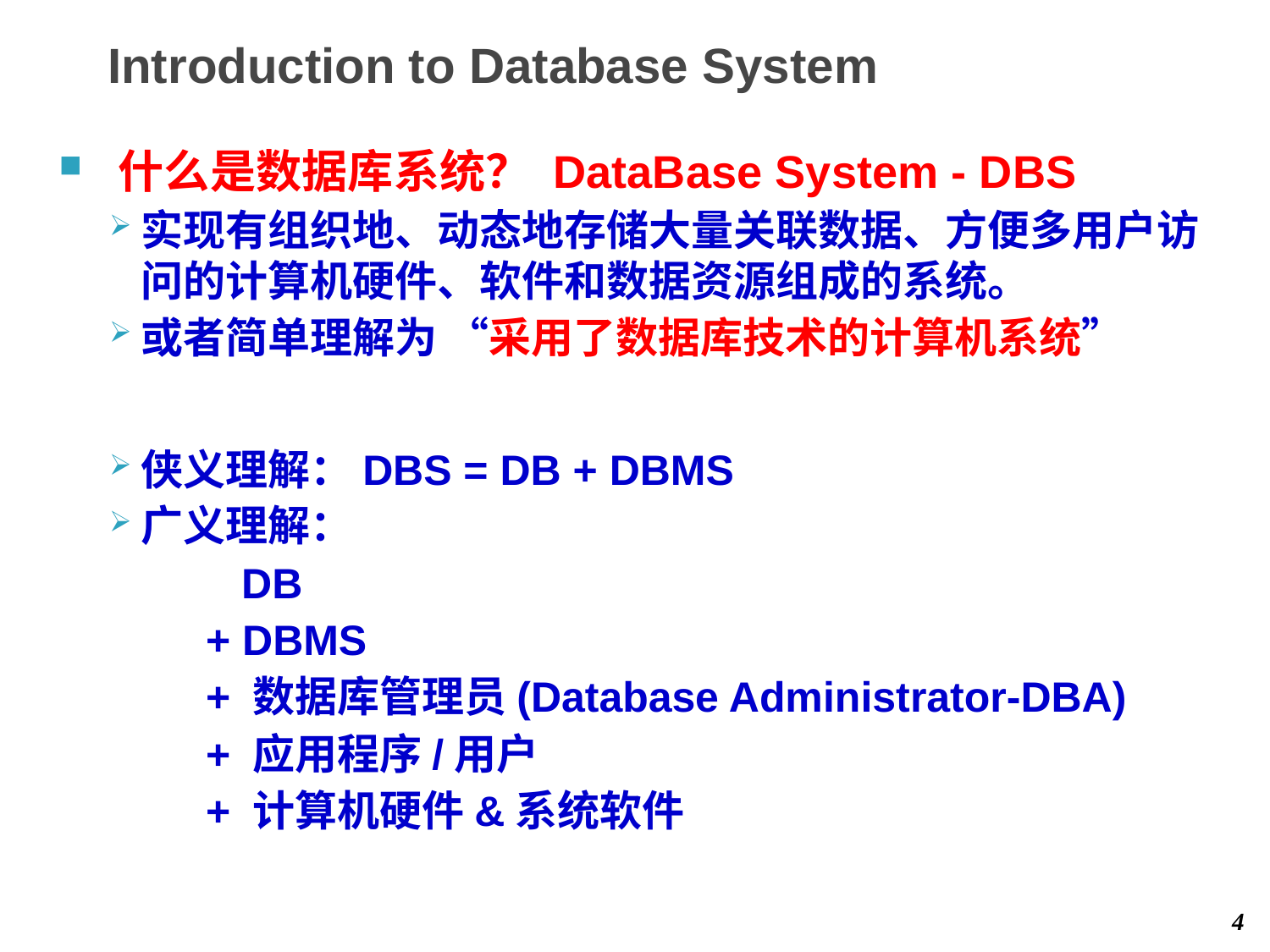

# Introduction to Database System
什么是数据库系统？ DataBase System - DBS
实现有组织地、动态地存储大量关联数据、方便多用户访问的计算机硬件、软件和数据资源组成的系统。
或者简单理解为 “采用了数据库技术的计算机系统”

侠义理解：DBS = DB + DBMS
广义理解：
   DB
+ DBMS
+ 数据库管理员(Database Administrator-DBA)
+ 应用程序/用户
+ 计算机硬件&系统软件
4